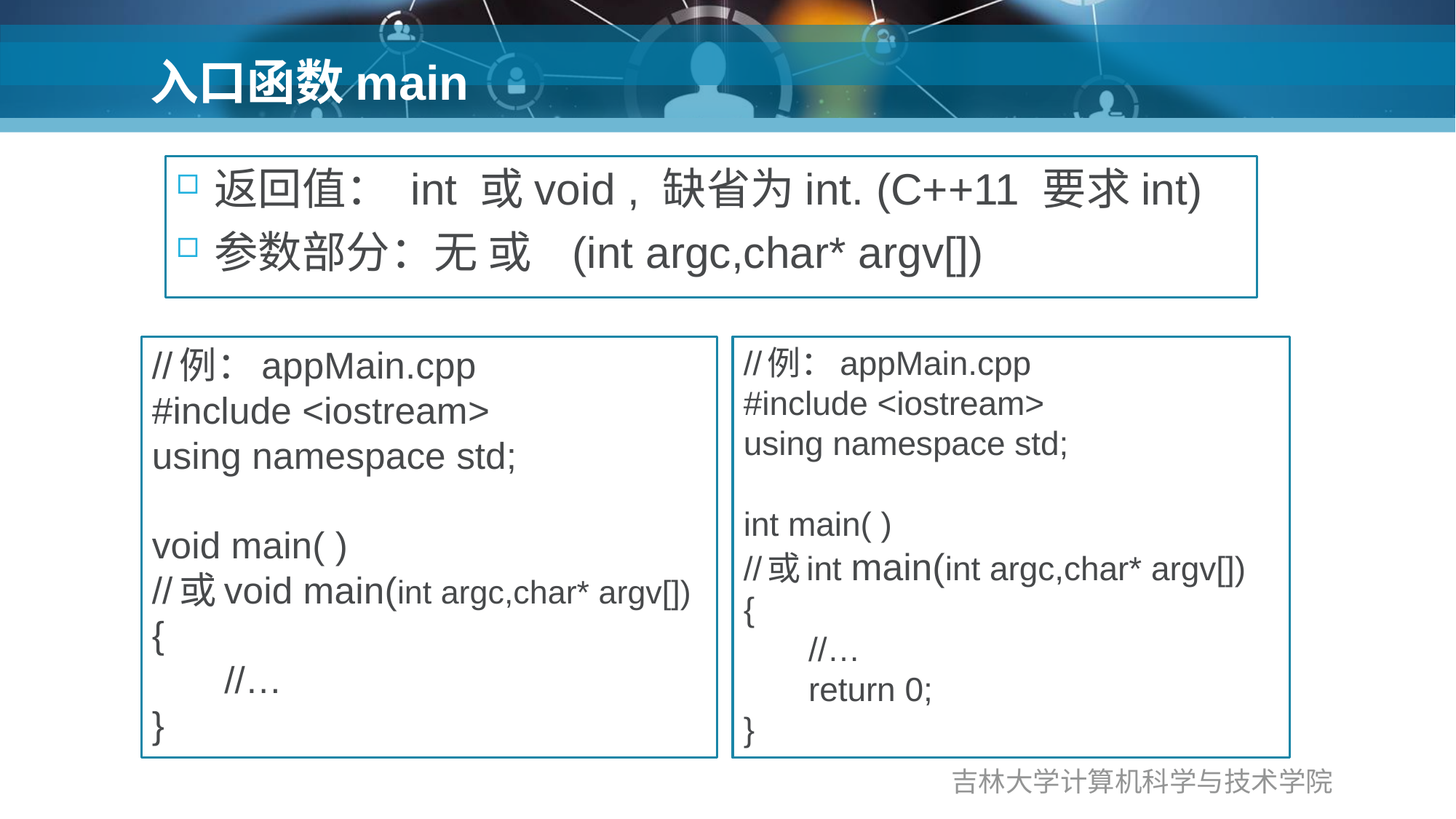

# 入口函数main
返回值： int 或void , 缺省为int. (C++11 要求int)
参数部分：无 或   (int argc,char* argv[])
//例：appMain.cpp
#include <iostream>
using namespace std;
void main( )
//或void main(int argc,char* argv[])
{
       //…
}
//例：appMain.cpp
#include <iostream>
using namespace std;
int main( )
//或int main(int argc,char* argv[])
{
       //…
       return 0;
}
吉林大学计算机科学与技术学院